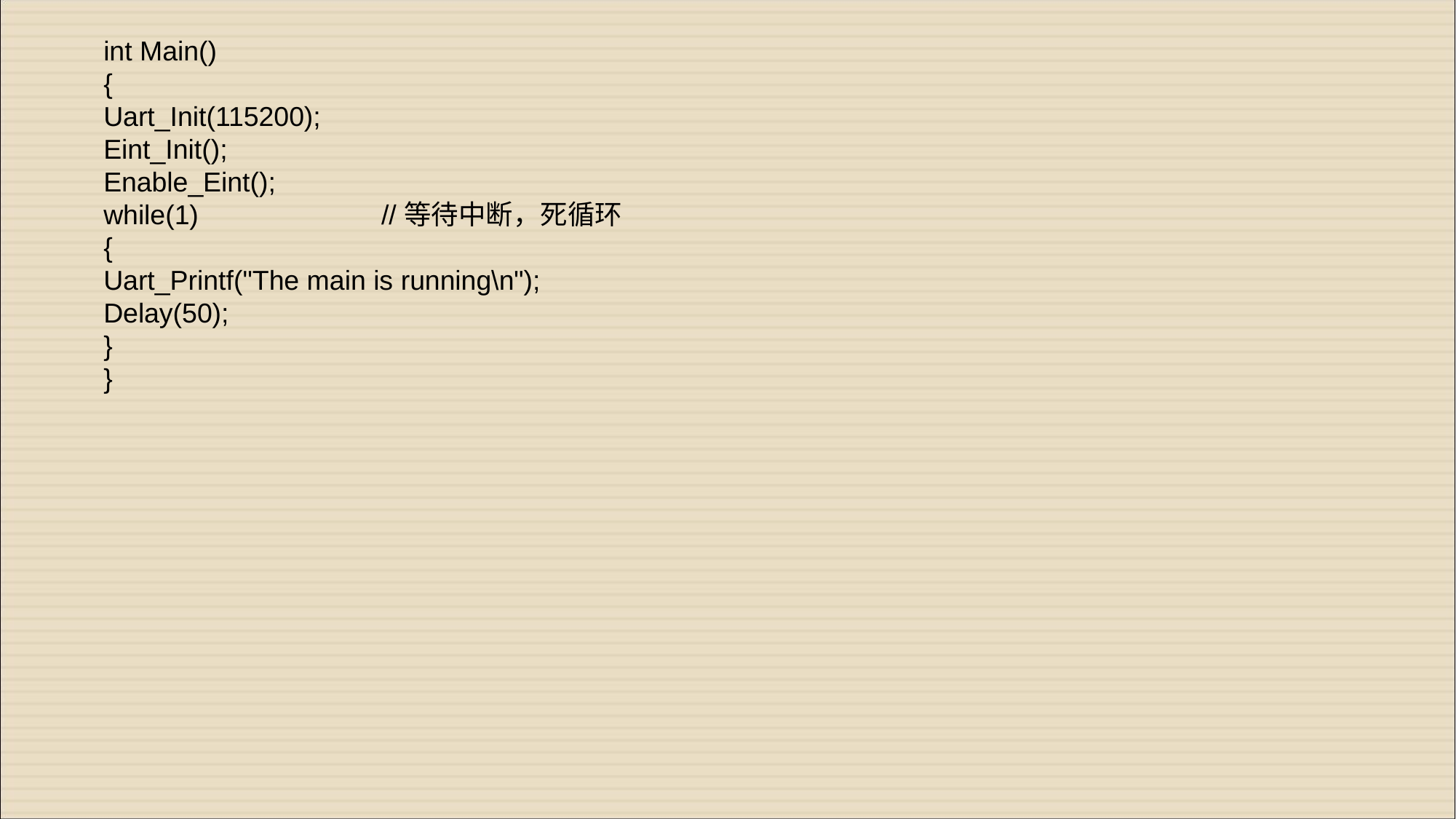

int Main()
{
Uart_Init(115200);
Eint_Init();
Enable_Eint();
while(1)                        //等待中断，死循环
{
Uart_Printf("The main is running\n");
Delay(50);
}
}